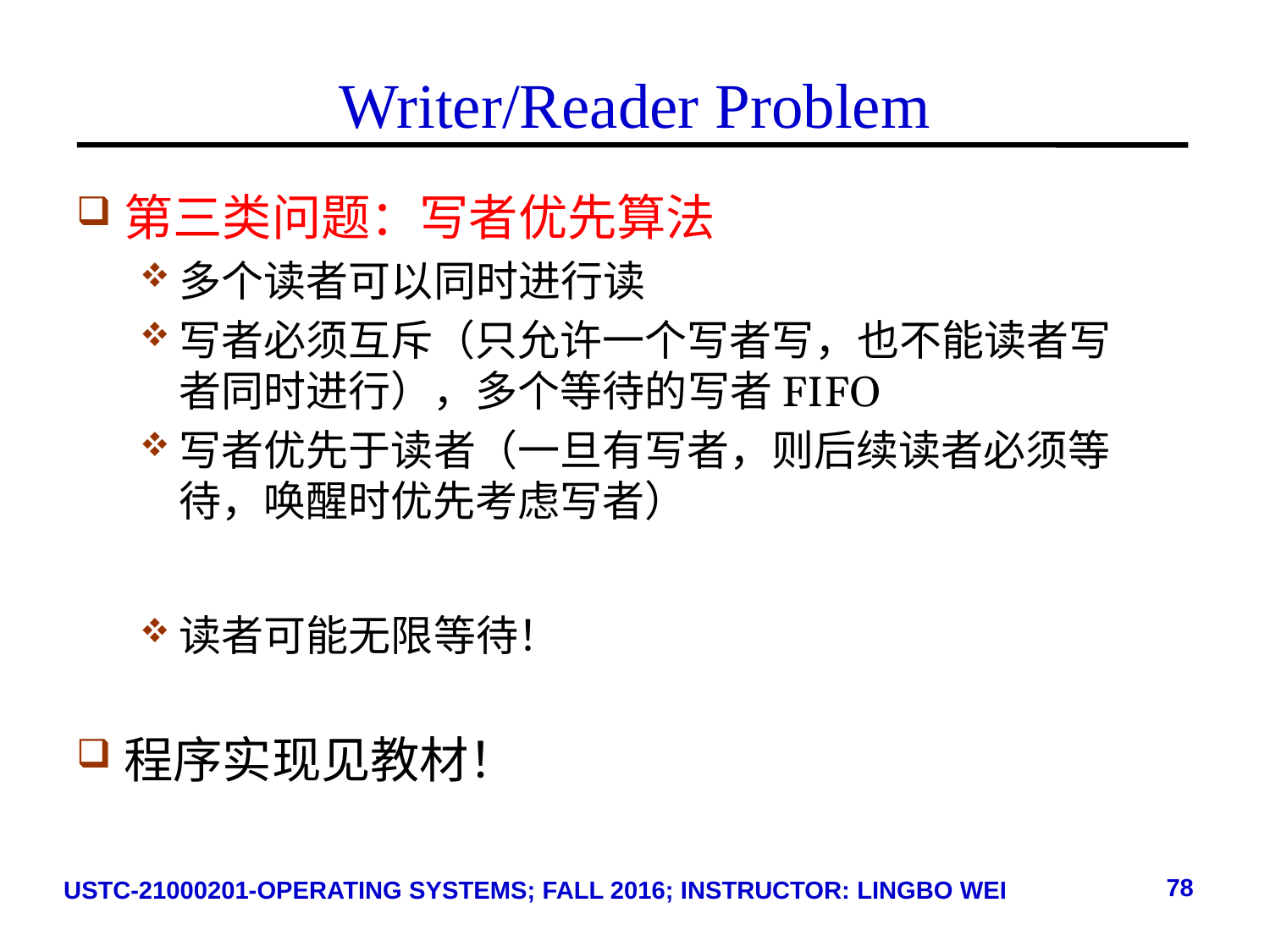

# Writer/Reader Problem
第三类问题：写者优先算法
多个读者可以同时进行读
写者必须互斥（只允许一个写者写，也不能读者写者同时进行），多个等待的写者FIFO
写者优先于读者（一旦有写者，则后续读者必须等待，唤醒时优先考虑写者）

读者可能无限等待！

程序实现见教材！

78
USTC-21000201-OPERATING SYSTEMS; FALL 2016; INSTRUCTOR: LINGBO WEI